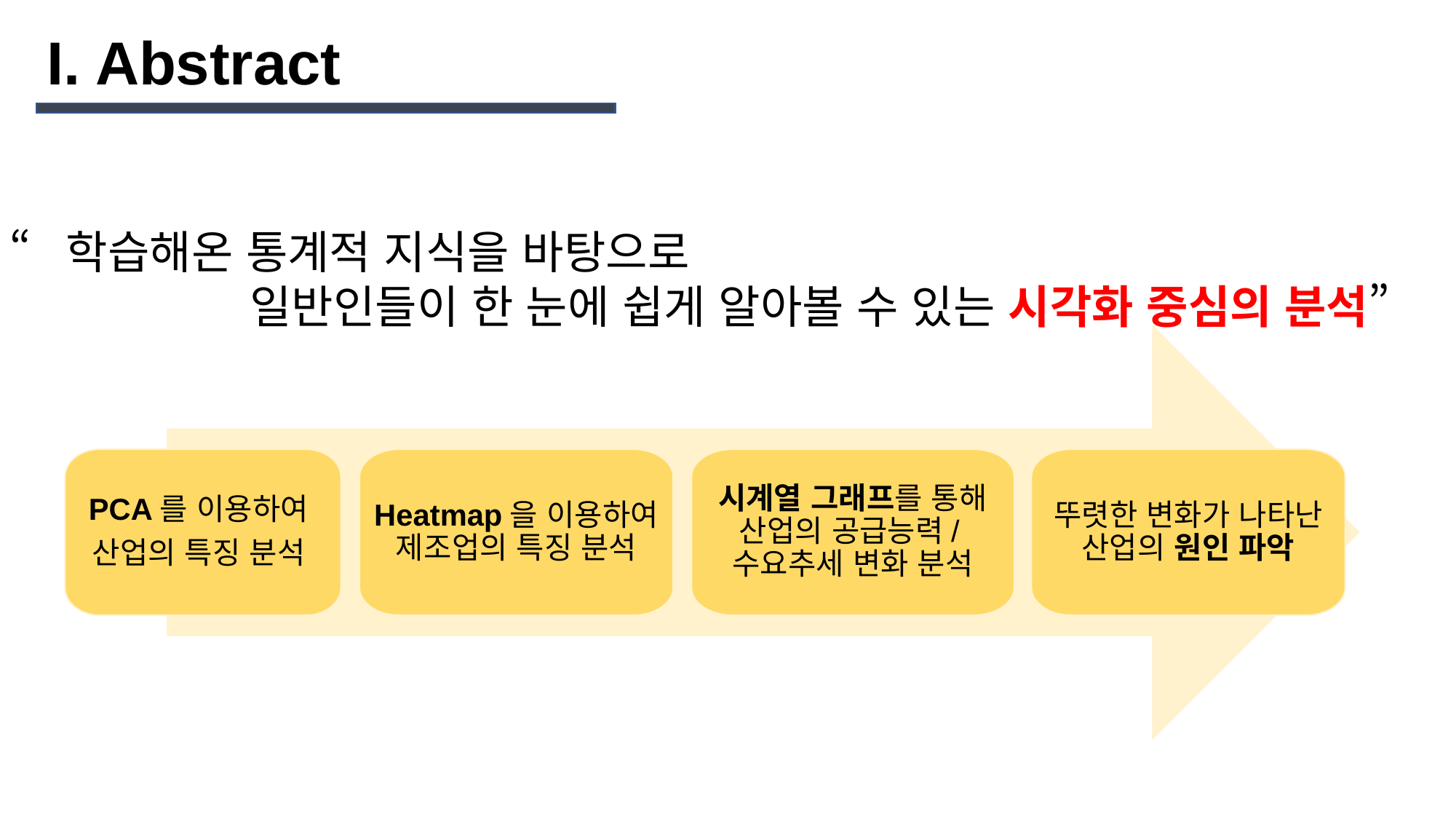

I. Abstract

“학습해온 통계적 지식을 바탕으로
                  일반인들이 한 눈에 쉽게 알아볼 수 있는 시각화 중심의 분석”

PCA를 이용하여
산업의 특징 분석
Heatmap을 이용하여 제조업의 특징 분석
시계열 그래프를 통해 산업의 공급능력/수요추세 변화 분석
뚜렷한 변화가 나타난 산업의 원인 파악